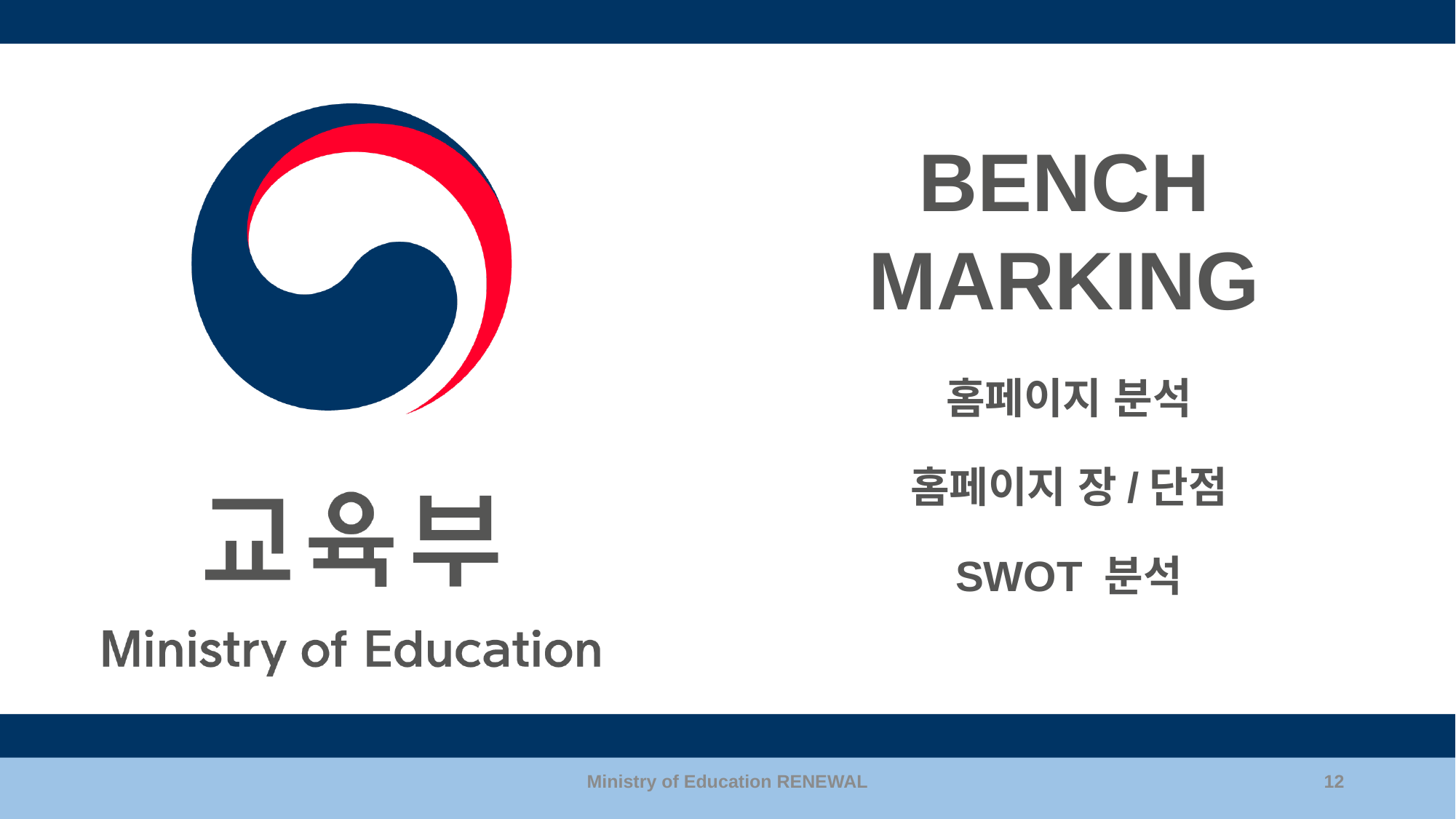

홈페이지 분석
홈페이지 장/단점
SWOT 분석
Ministry of Education RENEWAL
12